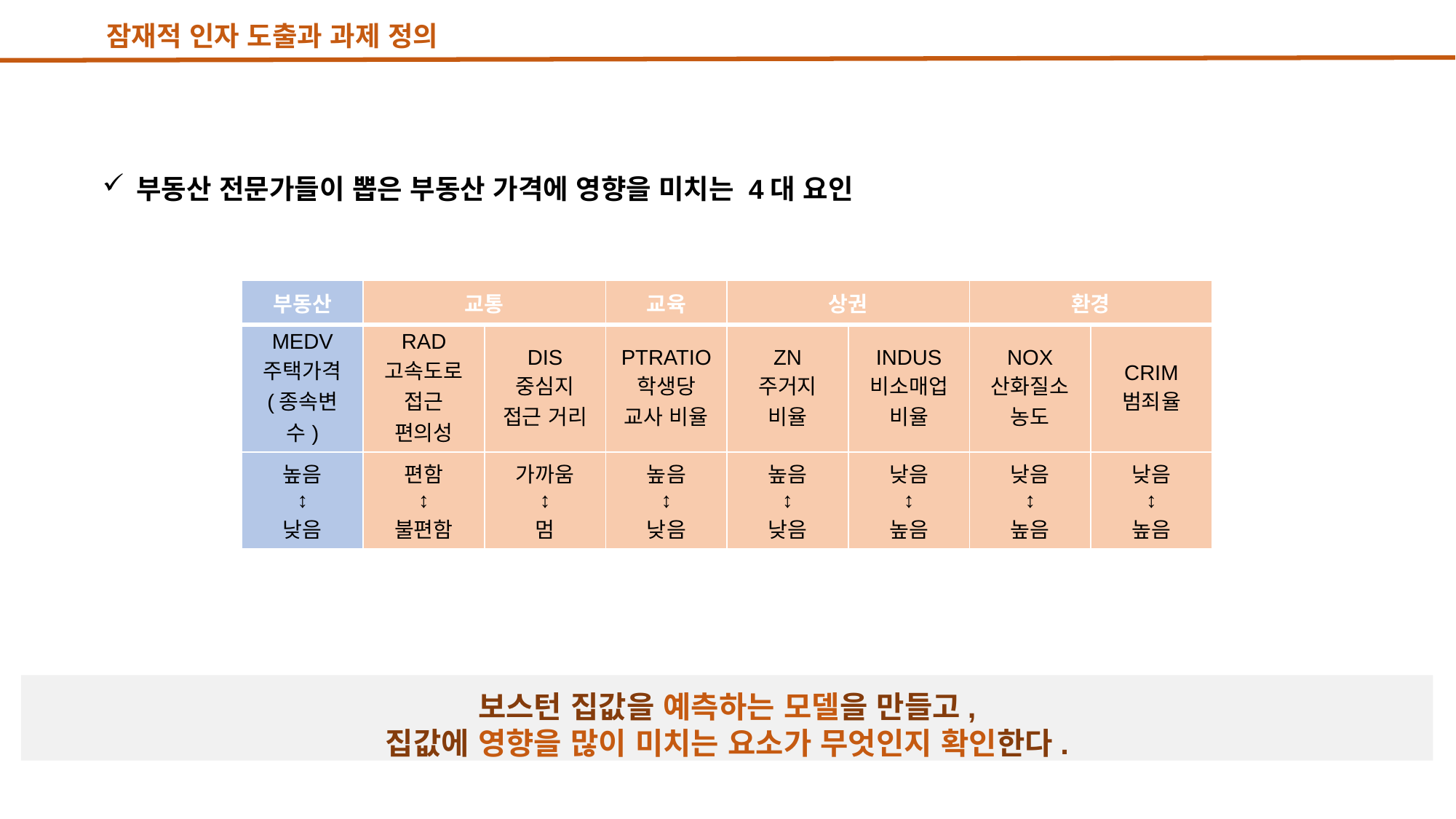

잠재적 인자 도출과 과제 정의
부동산 전문가들이 뽑은 부동산 가격에 영향을 미치는 4대 요인
| 부동산 | 교통 |  | 교육 | 상권 |  | 환경 |  |
| --- | --- | --- | --- | --- | --- | --- | --- |
| MEDV 주택가격 (종속변수) | RAD 고속도로 접근 편의성 | DIS 중심지 접근 거리 | PTRATIO 학생당 교사 비율 | ZN 주거지 비율 | INDUS 비소매업 비율 | NOX 산화질소 농도 | CRIM 범죄율 |
| 높음 ↕ 낮음 | 편함 ↕ 불편함 | 가까움 ↕ 멈 | 높음 ↕ 낮음 | 높음 ↕ 낮음 | 낮음 ↕ 높음 | 낮음 ↕ 높음 | 낮음 ↕ 높음 |
보스턴 집값을 예측하는 모델을 만들고,
집값에 영향을 많이 미치는 요소가 무엇인지 확인한다.